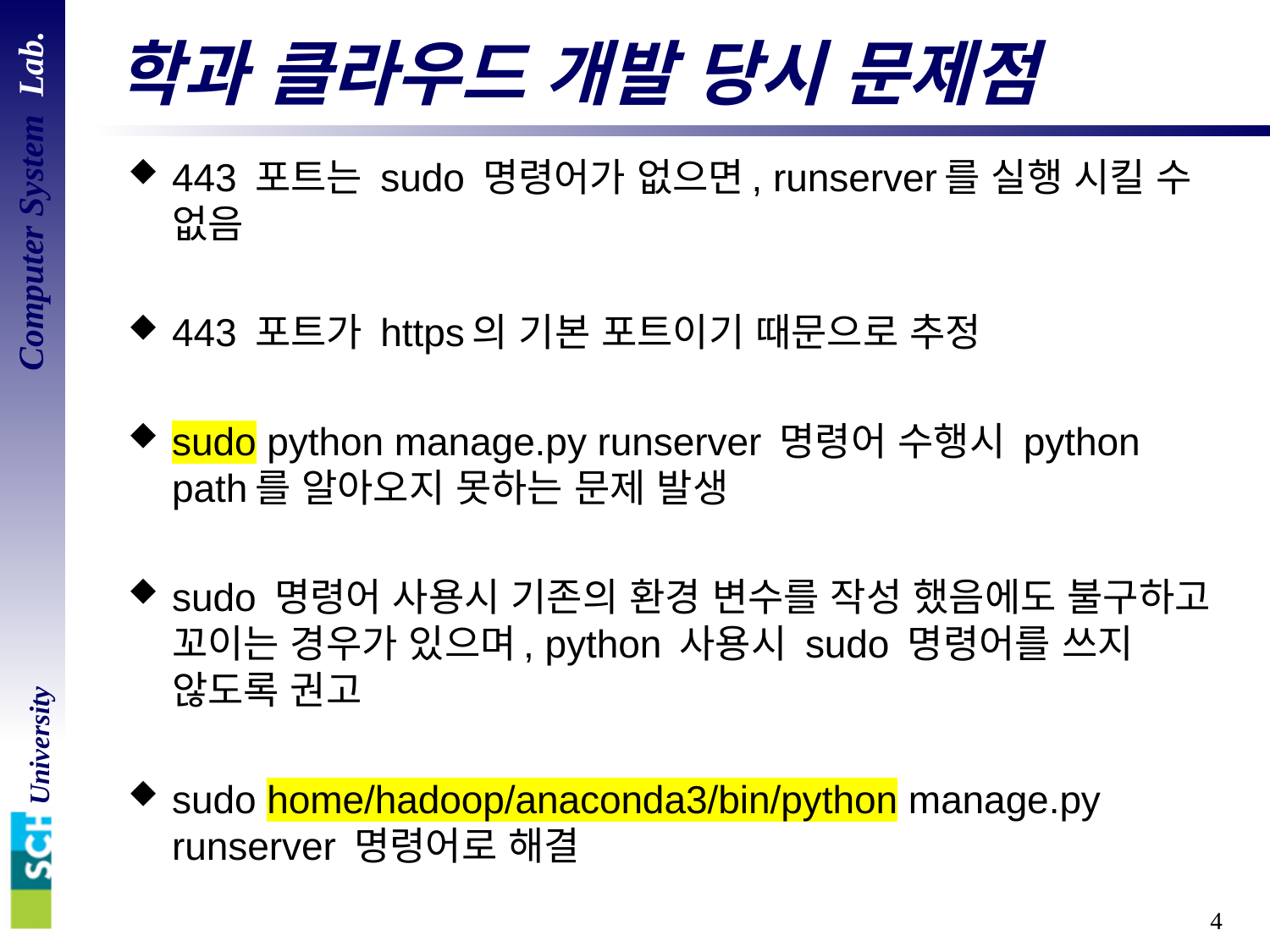

# 학과 클라우드 개발 당시 문제점
443 포트는 sudo 명령어가 없으면, runserver를 실행 시킬 수 없음

443 포트가 https의 기본 포트이기 때문으로 추정

sudo python manage.py runserver 명령어 수행시 python path를 알아오지 못하는 문제 발생

sudo 명령어 사용시 기존의 환경 변수를 작성 했음에도 불구하고 꼬이는 경우가 있으며, python 사용시 sudo 명령어를 쓰지 않도록 권고

sudo home/hadoop/anaconda3/bin/python manage.py runserver 명령어로 해결